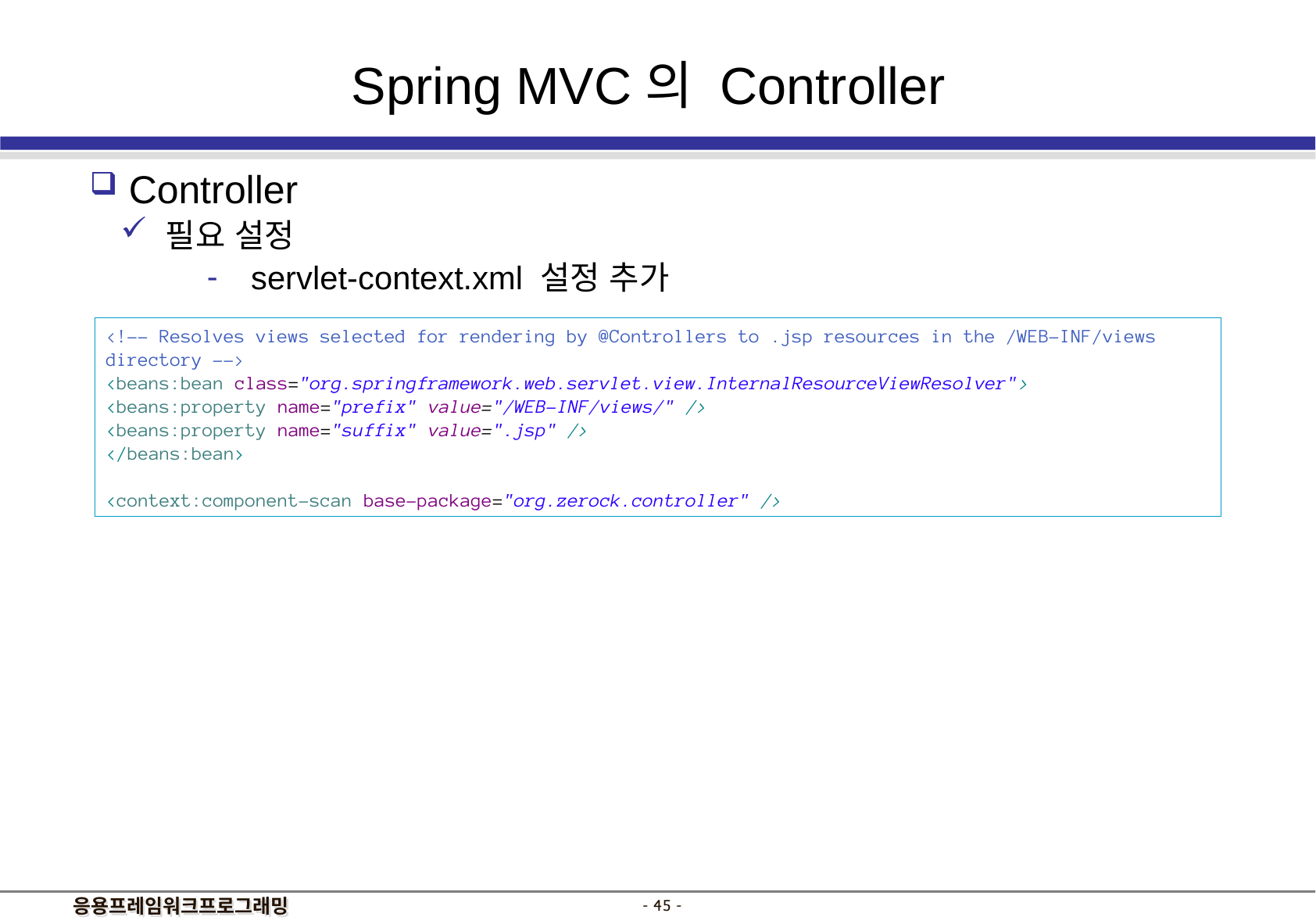

Spring MVC의 Controller
 Controller
 필요 설정
servlet-context.xml 설정 추가

<!-- Resolves views selected for rendering by @Controllers to .jsp resources in the /WEB-INF/views directory -->
<beans:bean class="org.springframework.web.servlet.view.InternalResourceViewResolver">
<beans:property name="prefix" value="/WEB-INF/views/" />
<beans:property name="suffix" value=".jsp" />
</beans:bean>

<context:component-scan base-package="org.zerock.controller" />
- 45 -